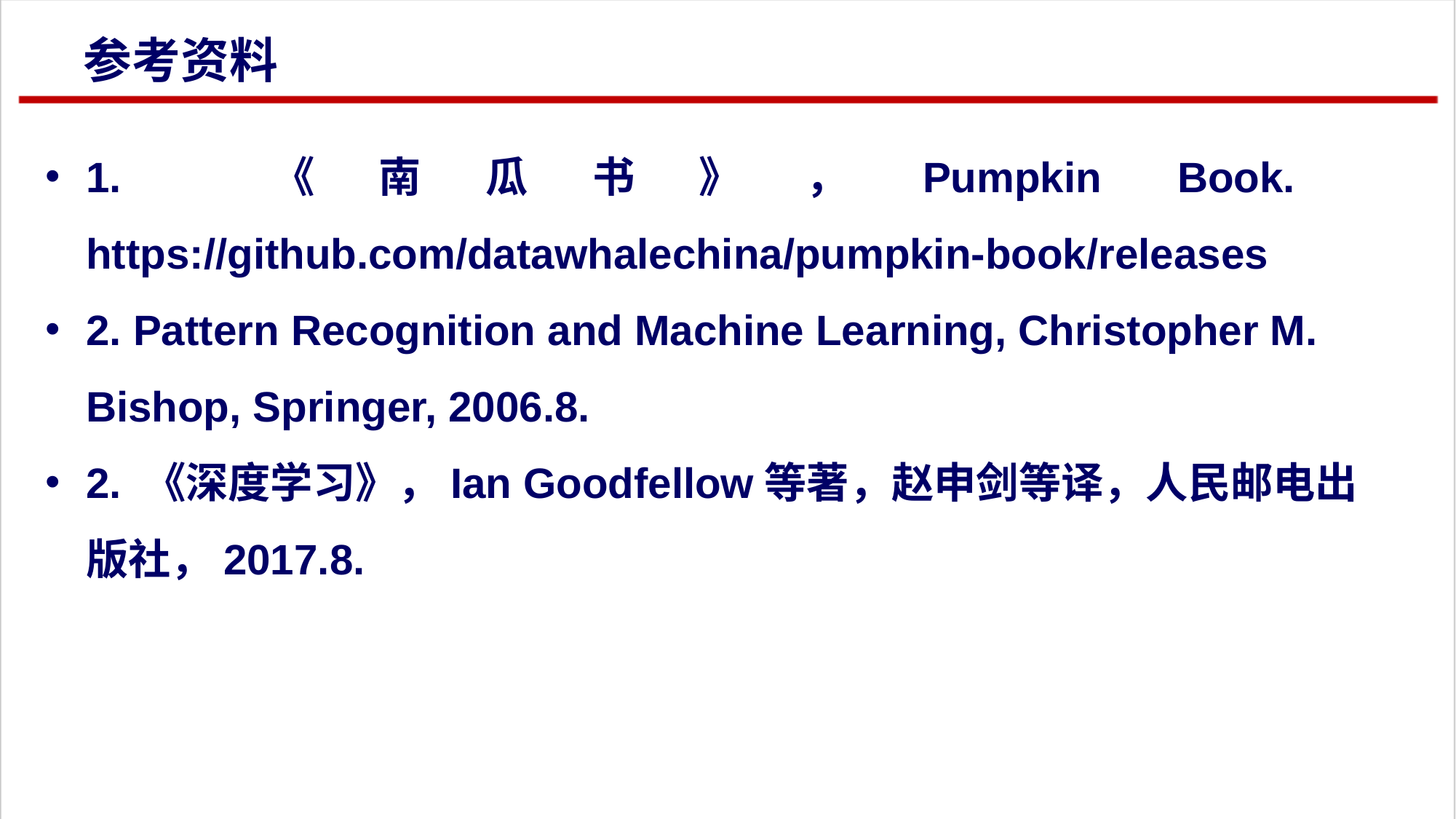

# 参考资料
1. 《南瓜书》，Pumpkin Book.  https://github.com/datawhalechina/pumpkin-book/releases
2. Pattern Recognition and Machine Learning, Christopher M. Bishop, Springer, 2006.8.
2. 《深度学习》，Ian Goodfellow等著，赵申剑等译，人民邮电出版社，2017.8.